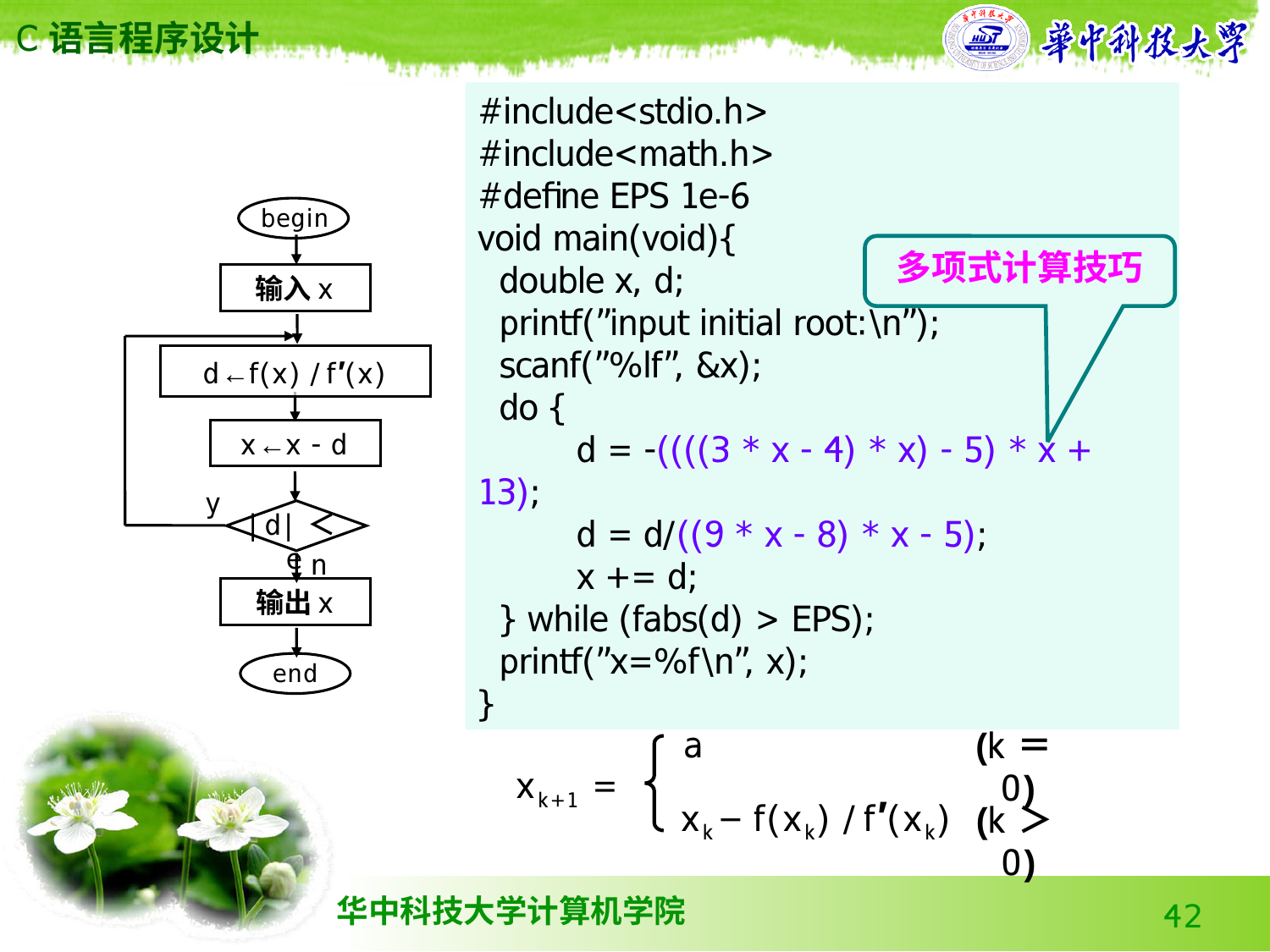

#include<stdio.h>
#include<math.h>
#define EPS 1e-6
void main(void){
  double x, d;
  printf(”input initial root:\n”);
  scanf(”%lf”, &x);
  do {
         d = -((((3 * x - 4) * x) - 5) * x + 13);
         d = d/((9 * x - 8) * x - 5);
         x += d;
  } while (fabs(d) > EPS);
  printf(”x=%f\n”, x);
}
begin

输入x

d←f(x) /f′(x)

x←x - d

y

|d|＜e

n

输出x

end

多项式计算技巧
a
(k＝0)

xk+1  =
xk – f(xk) /f′(xk)
(k＞0)
42